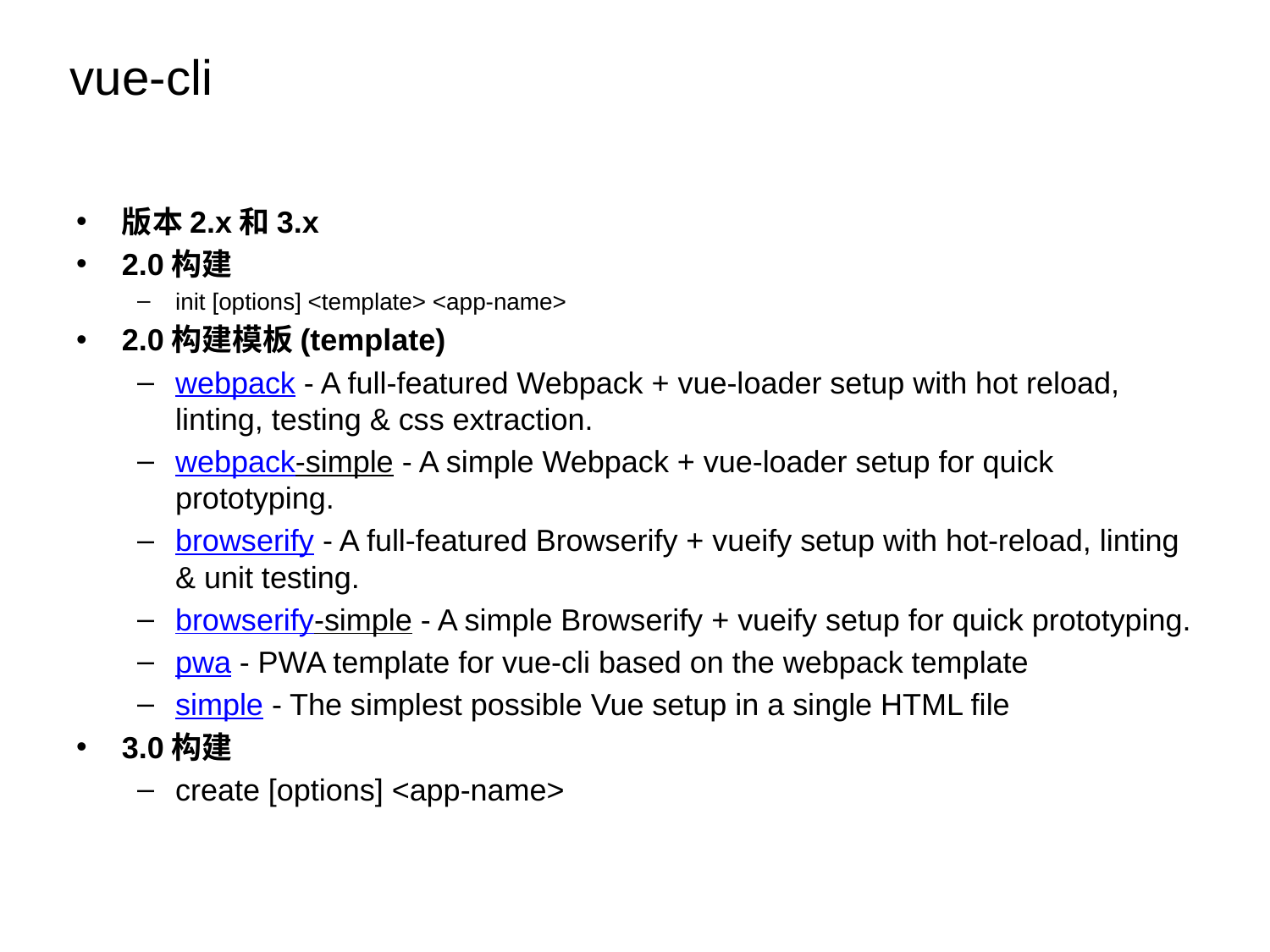

vue-cli
版本2.x和3.x
2.0构建
init [options] <template> <app-name>
2.0构建模板(template)
webpack - A full-featured Webpack + vue-loader setup with hot reload, linting, testing & css extraction.
webpack-simple - A simple Webpack + vue-loader setup for quick prototyping.
browserify - A full-featured Browserify + vueify setup with hot-reload, linting & unit testing.
browserify-simple - A simple Browserify + vueify setup for quick prototyping.
pwa - PWA template for vue-cli based on the webpack template
simple - The simplest possible Vue setup in a single HTML file
3.0构建
create [options] <app-name>